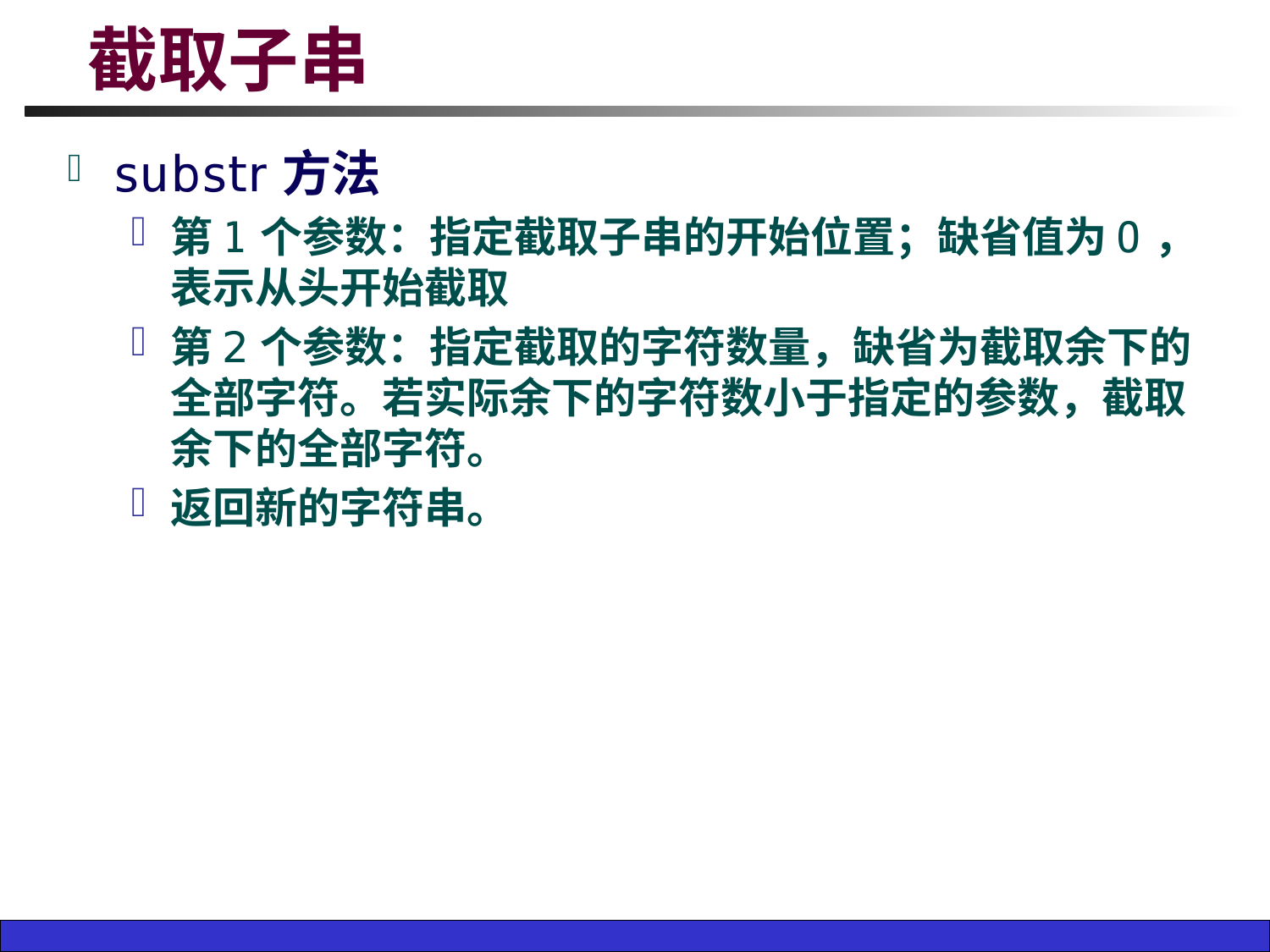

# 截取子串
substr方法
第1个参数：指定截取子串的开始位置；缺省值为0，表示从头开始截取
第2个参数：指定截取的字符数量，缺省为截取余下的全部字符。若实际余下的字符数小于指定的参数，截取余下的全部字符。
返回新的字符串。